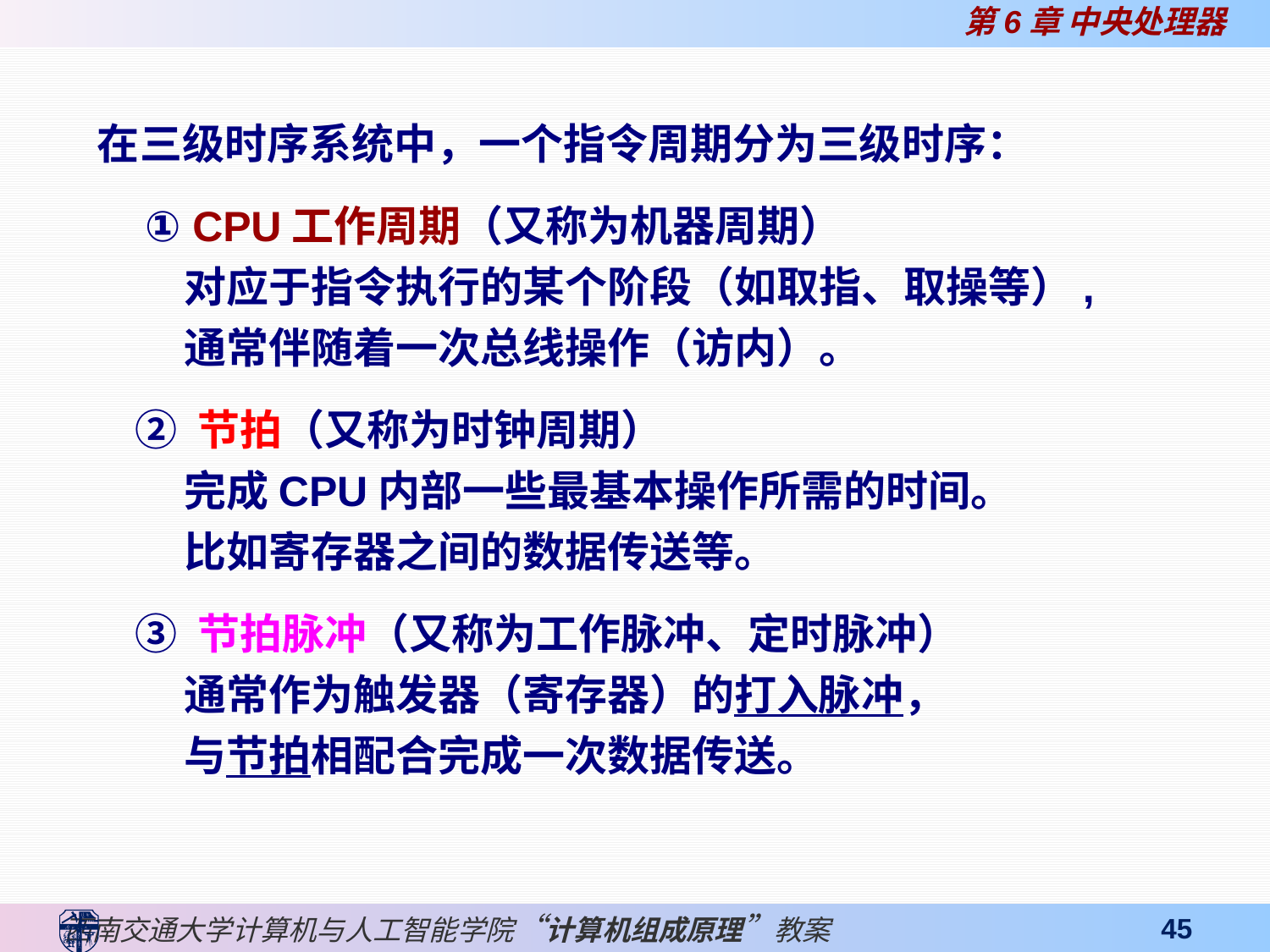

在三级时序系统中，一个指令周期分为三级时序：
    ① CPU工作周期（又称为机器周期）
        对应于指令执行的某个阶段（如取指、取操等）,
        通常伴随着一次总线操作（访内）。
    ② 节拍（又称为时钟周期）
        完成CPU内部一些最基本操作所需的时间。
        比如寄存器之间的数据传送等。
    ③ 节拍脉冲（又称为工作脉冲、定时脉冲）
        通常作为触发器（寄存器）的打入脉冲，
        与节拍相配合完成一次数据传送。